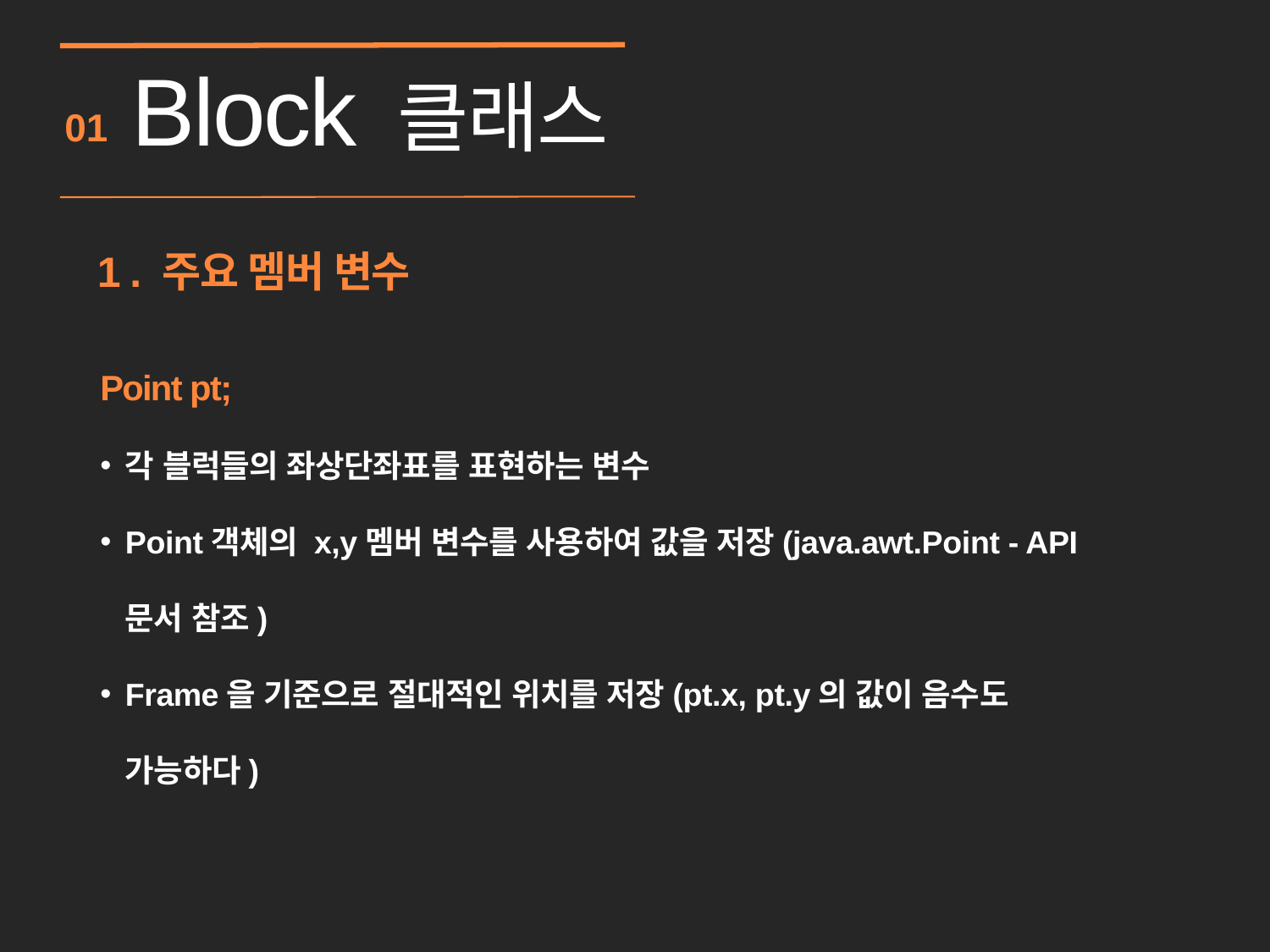

Block 클래스
01
1 . 주요 멤버 변수
Point pt;
각 블럭들의 좌상단좌표를 표현하는 변수
Point객체의 x,y멤버 변수를 사용하여 값을 저장(java.awt.Point - API 문서 참조)
Frame을 기준으로 절대적인 위치를 저장(pt.x, pt.y의 값이 음수도 가능하다)